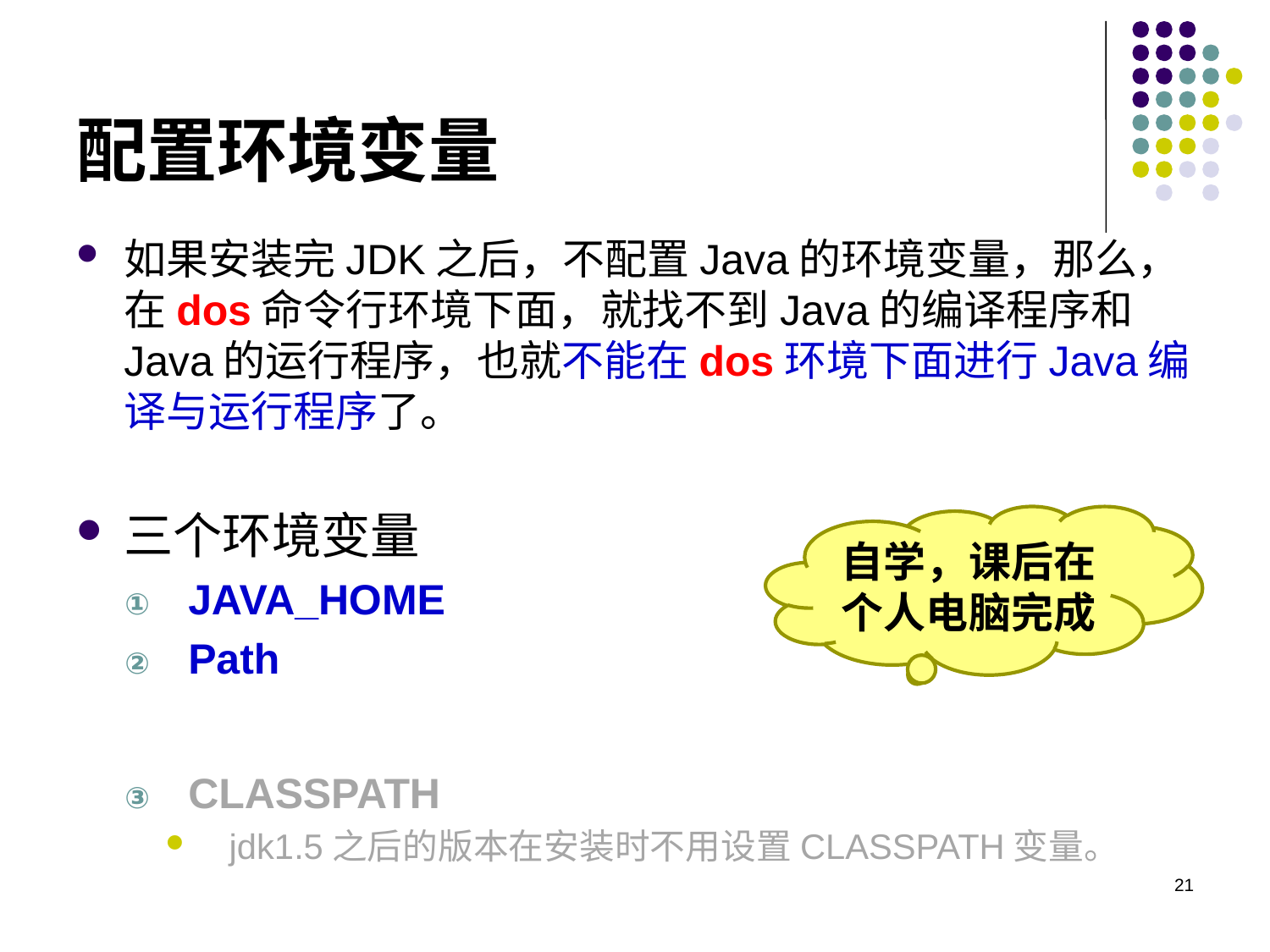

# 配置环境变量
如果安装完JDK之后，不配置Java的环境变量，那么，在dos命令行环境下面，就找不到Java的编译程序和Java的运行程序，也就不能在dos环境下面进行Java编译与运行程序了。

三个环境变量
JAVA_HOME
Path

CLASSPATH
jdk1.5之后的版本在安装时不用设置CLASSPATH变量。
自学，课后在个人电脑完成
21